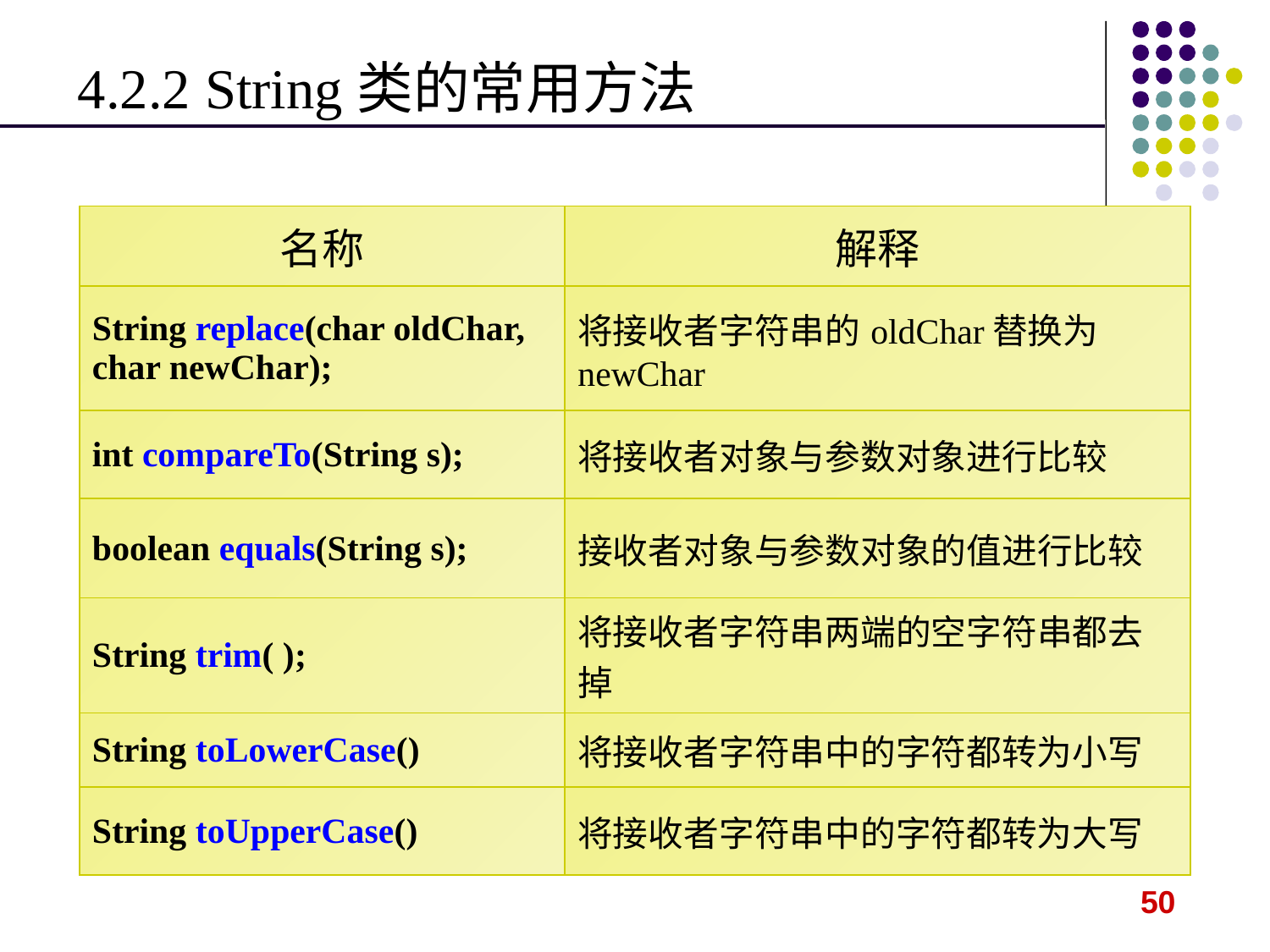

4.2.2 String类的常用方法
| 名称 | 解释 |
| --- | --- |
| String replace(char oldChar, char newChar); | 将接收者字符串的oldChar替换为newChar |
| int compareTo(String s); | 将接收者对象与参数对象进行比较 |
| boolean equals(String s); | 接收者对象与参数对象的值进行比较 |
| String trim( ); | 将接收者字符串两端的空字符串都去掉 |
| String toLowerCase() | 将接收者字符串中的字符都转为小写 |
| String toUpperCase() | 将接收者字符串中的字符都转为大写 |